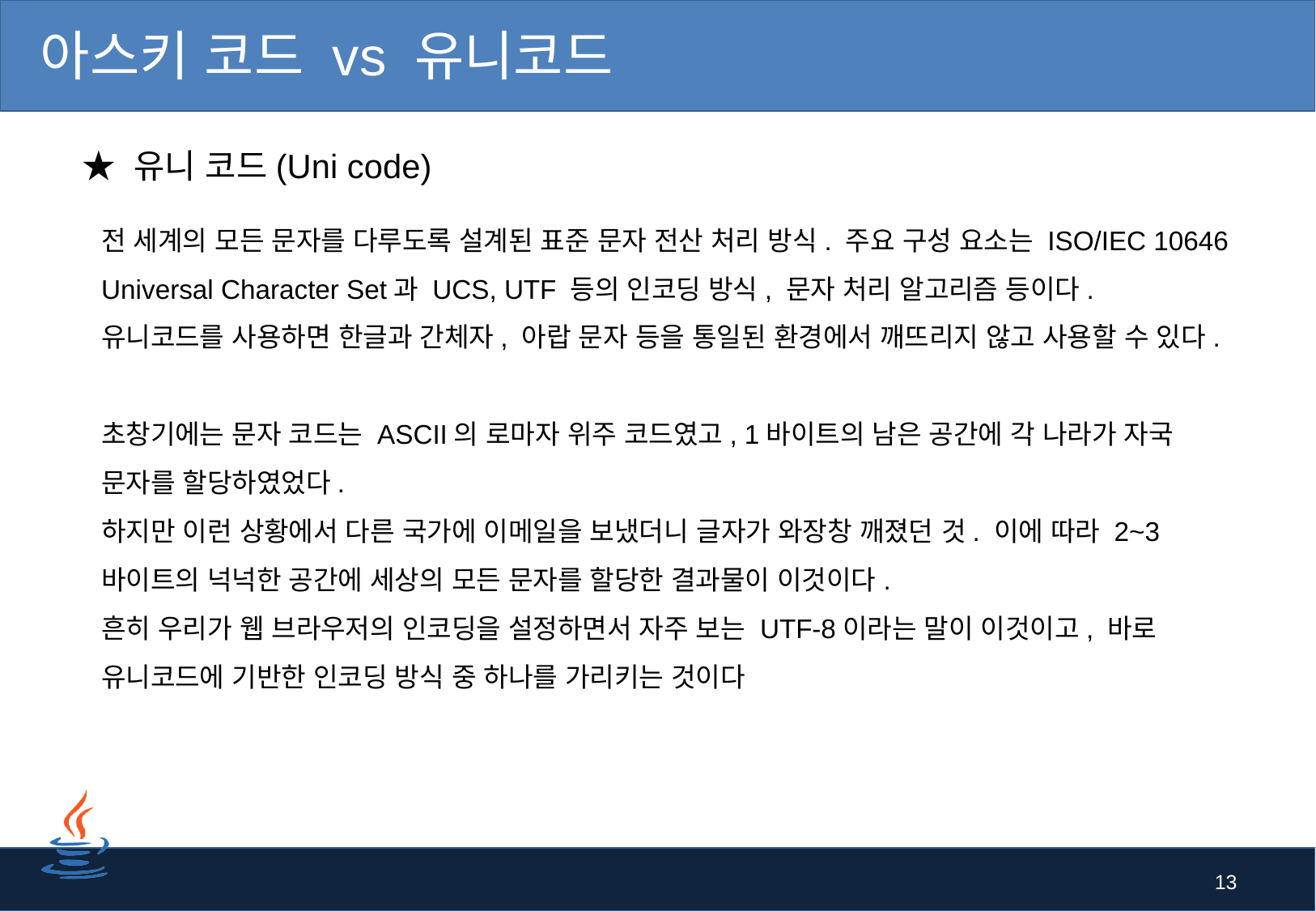

# 아스키 코드 vs 유니코드
 ★ 유니 코드(Uni code)
전 세계의 모든 문자를 다루도록 설계된 표준 문자 전산 처리 방식. 주요 구성 요소는 ISO/IEC 10646 Universal Character Set과 UCS, UTF 등의 인코딩 방식, 문자 처리 알고리즘 등이다.
유니코드를 사용하면 한글과 간체자, 아랍 문자 등을 통일된 환경에서 깨뜨리지 않고 사용할 수 있다.
초창기에는 문자 코드는 ASCII의 로마자 위주 코드였고, 1바이트의 남은 공간에 각 나라가 자국 문자를 할당하였었다.
하지만 이런 상황에서 다른 국가에 이메일을 보냈더니 글자가 와장창 깨졌던 것. 이에 따라 2~3바이트의 넉넉한 공간에 세상의 모든 문자를 할당한 결과물이 이것이다.
흔히 우리가 웹 브라우저의 인코딩을 설정하면서 자주 보는 UTF-8이라는 말이 이것이고, 바로 유니코드에 기반한 인코딩 방식 중 하나를 가리키는 것이다
13